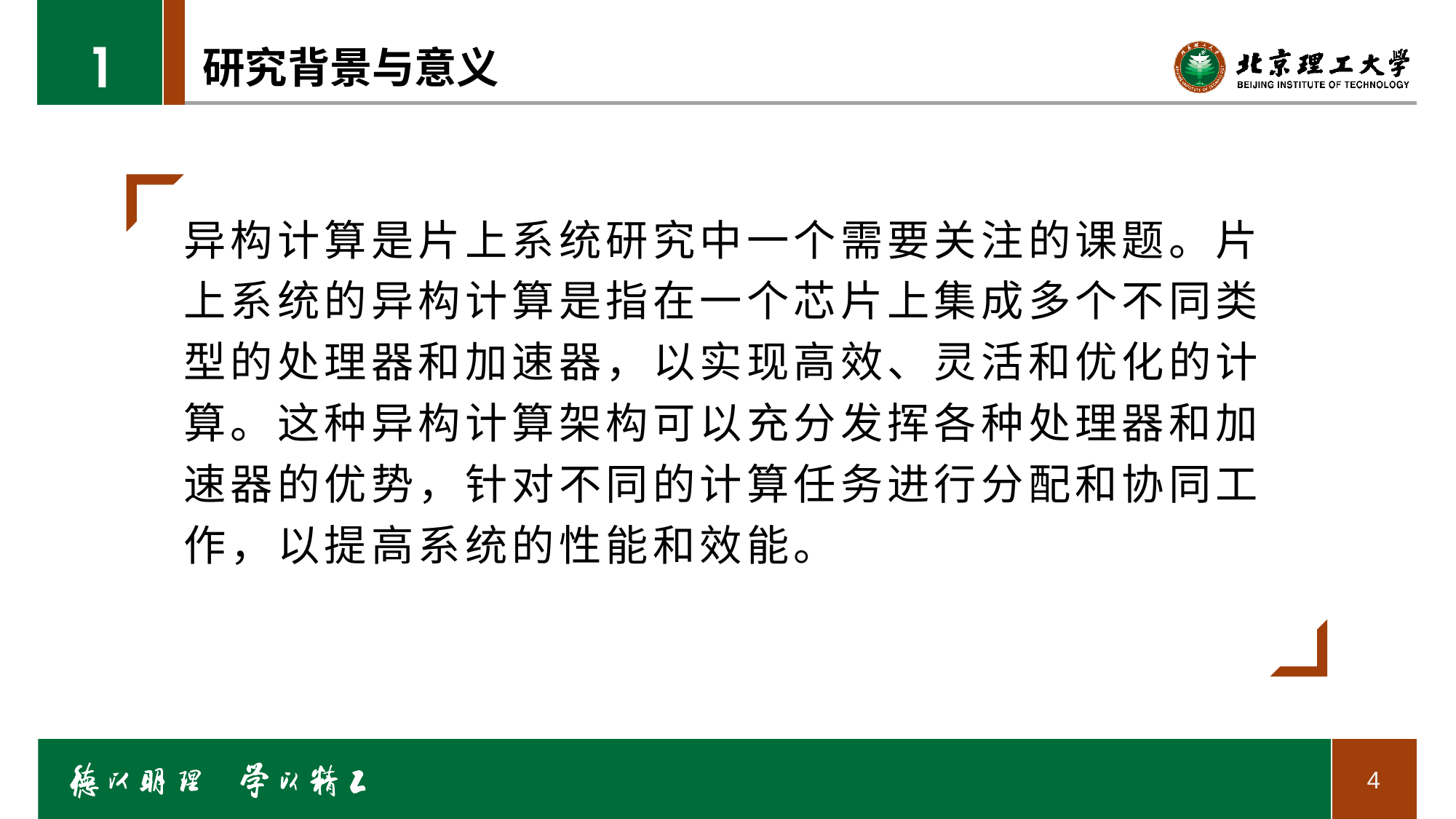

1
# 研究背景与意义

异构计算是片上系统研究中一个需要关注的课题。片上系统的异构计算是指在一个芯片上集成多个不同类型的处理器和加速器，以实现高效、灵活和优化的计算。这种异构计算架构可以充分发挥各种处理器和加速器的优势，针对不同的计算任务进行分配和协同工作，以提高系统的性能和效能。